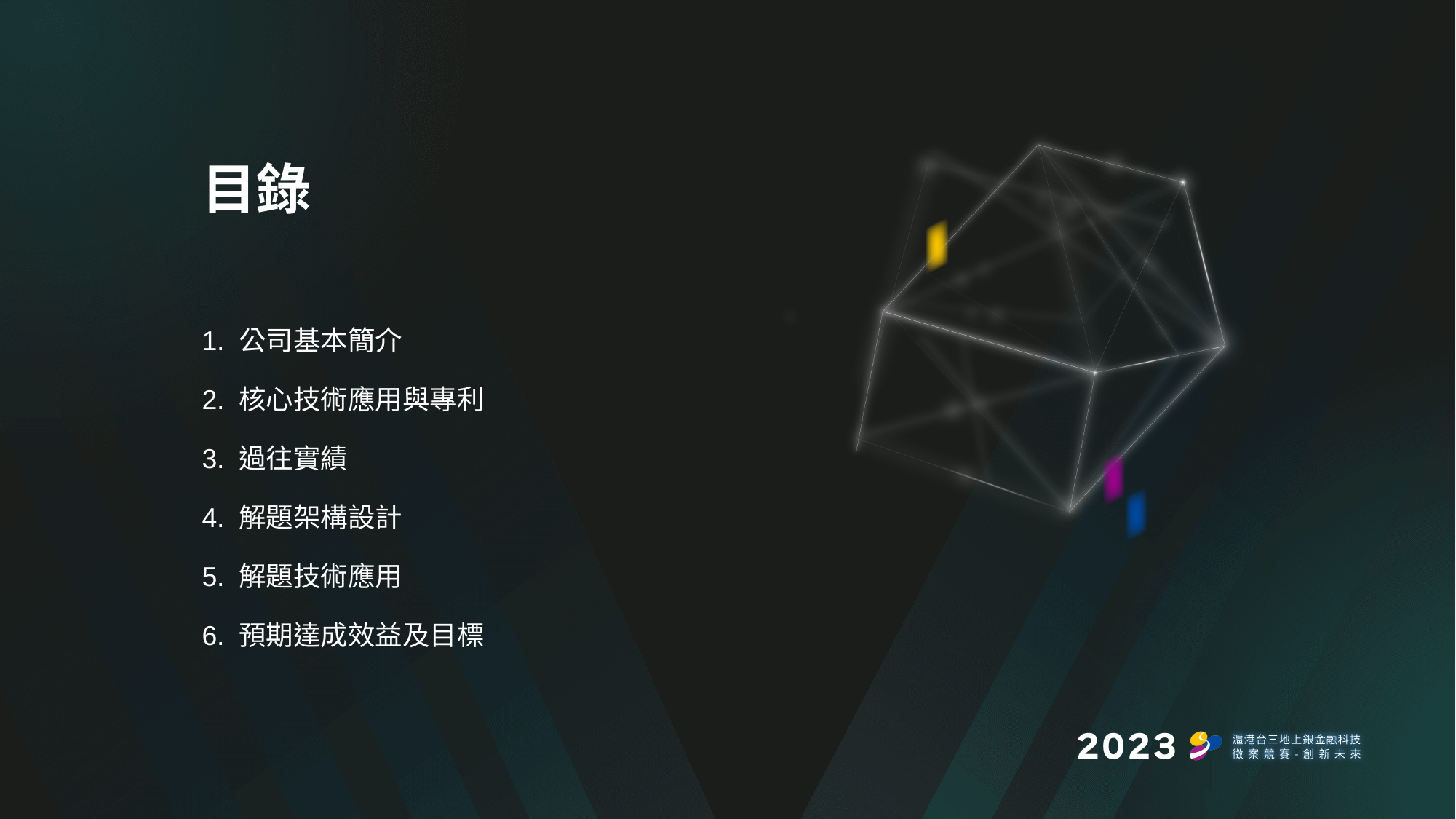

目錄
1. 公司基本簡介
2. 核心技術應用與專利
3. 過往實績
4. 解題架構設計
5. 解題技術應用
6. 預期達成效益及目標